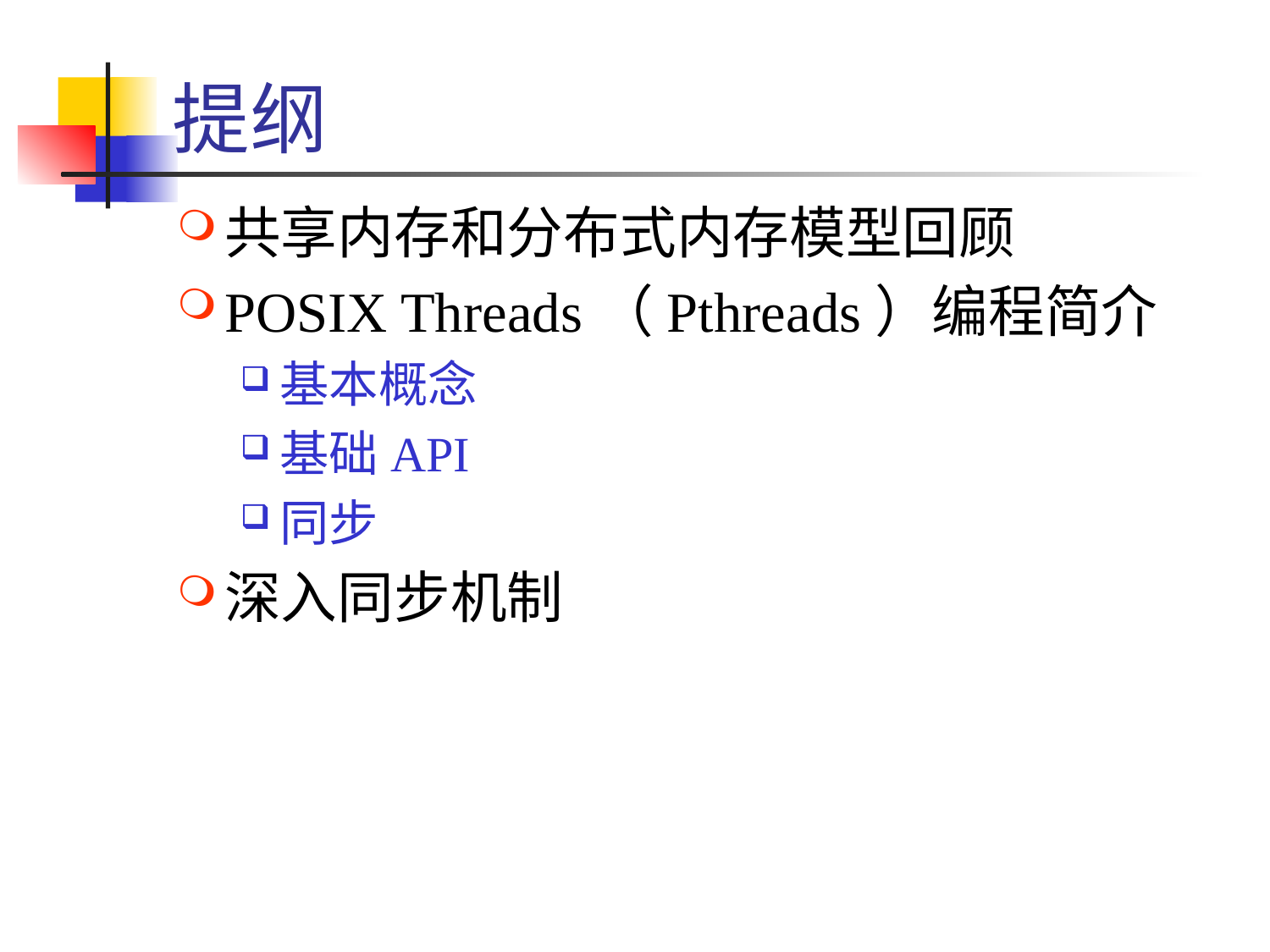

# 提纲
共享内存和分布式内存模型回顾
POSIX Threads（Pthreads）编程简介
基本概念
基础API
同步
深入同步机制